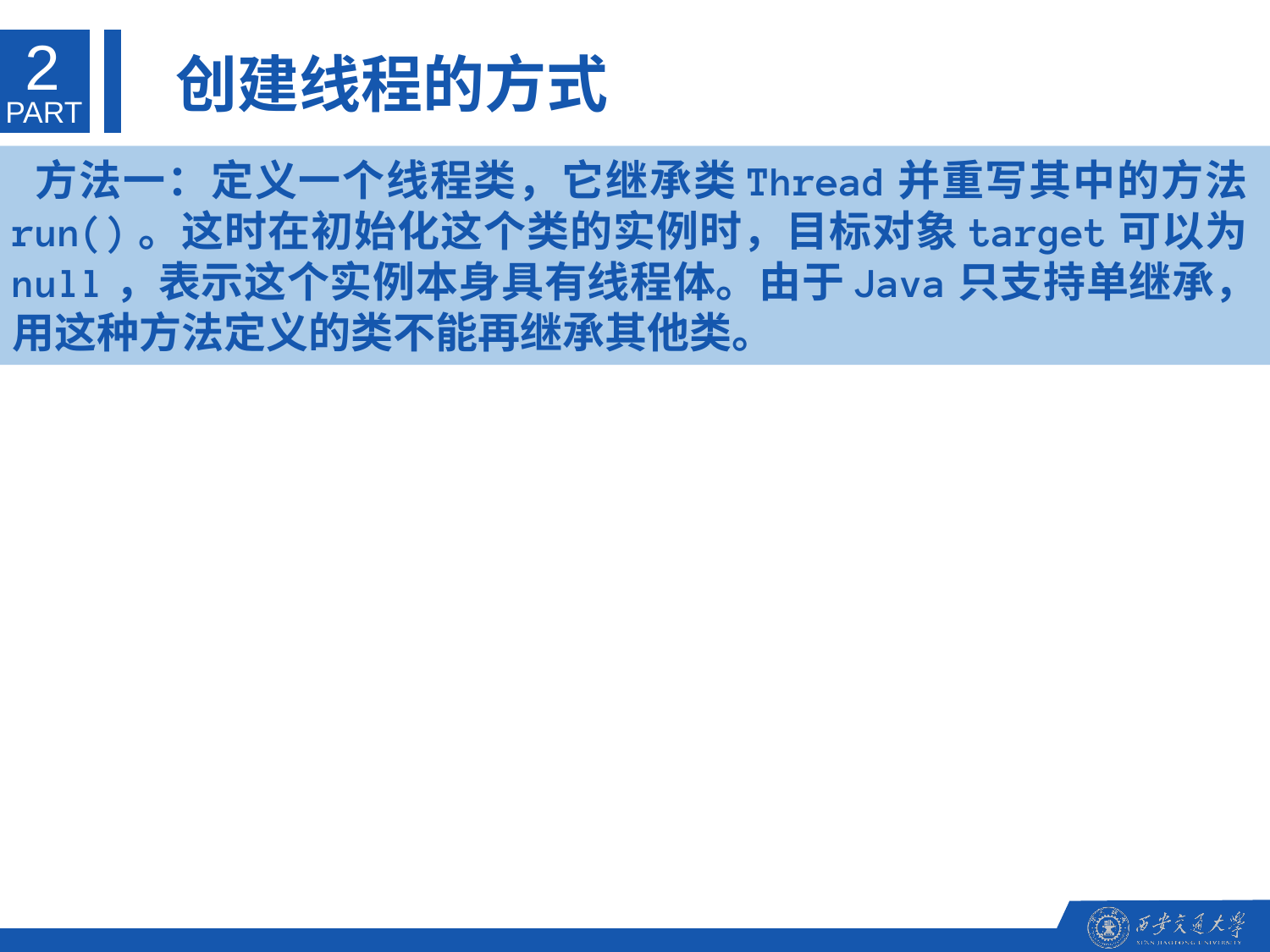

2
 创建线程的方式
PART
 方法一：定义一个线程类，它继承类Thread并重写其中的方法run()。这时在初始化这个类的实例时，目标对象target可以为null，表示这个实例本身具有线程体。由于Java只支持单继承，用这种方法定义的类不能再继承其他类。